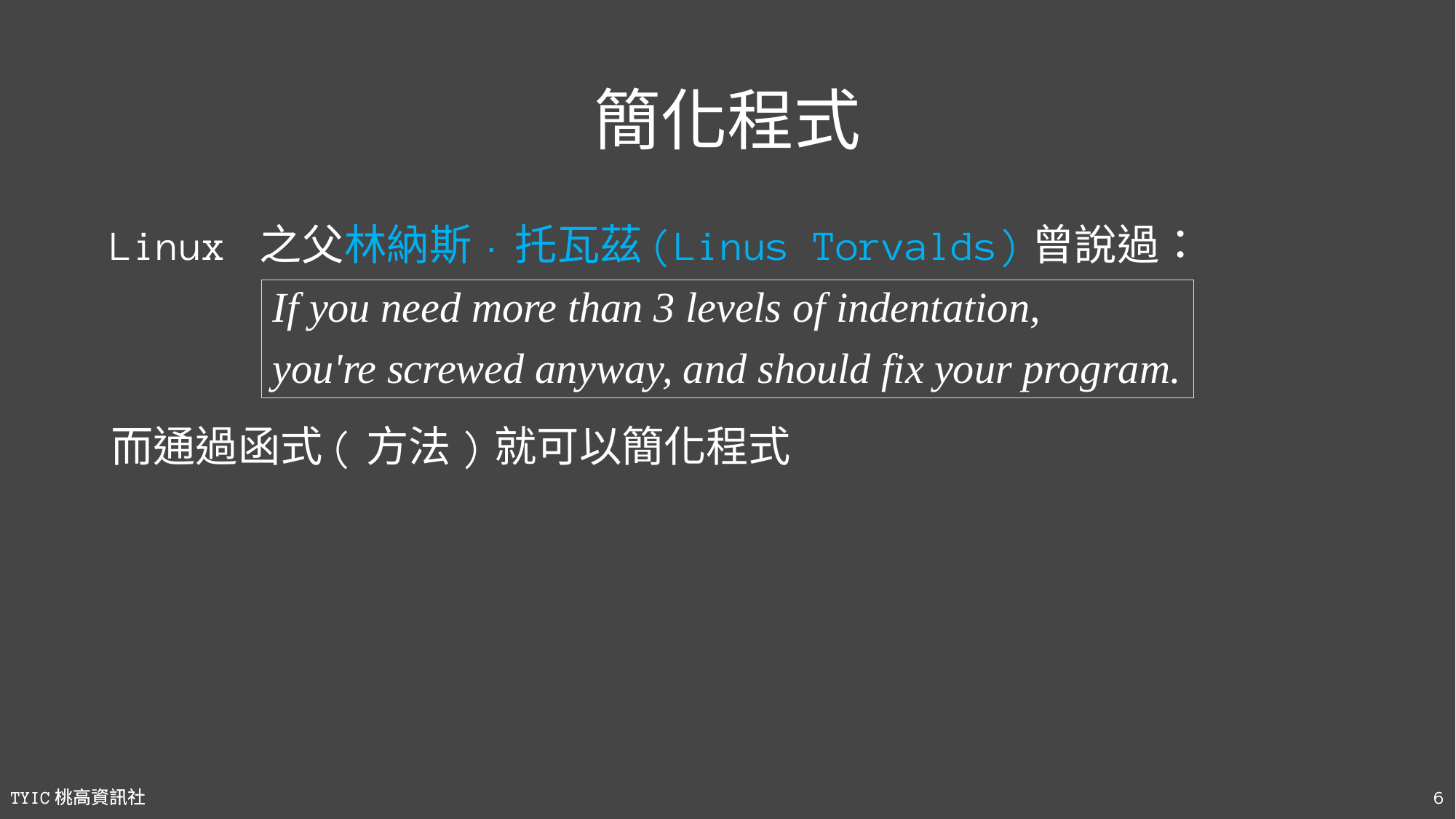

# 簡化程式
Linux 之父林納斯·托瓦茲(Linus Torvalds)曾說過：
If you need more than 3 levels of indentation,
you're screwed anyway, and should fix your program.
而通過函式(方法)就可以簡化程式